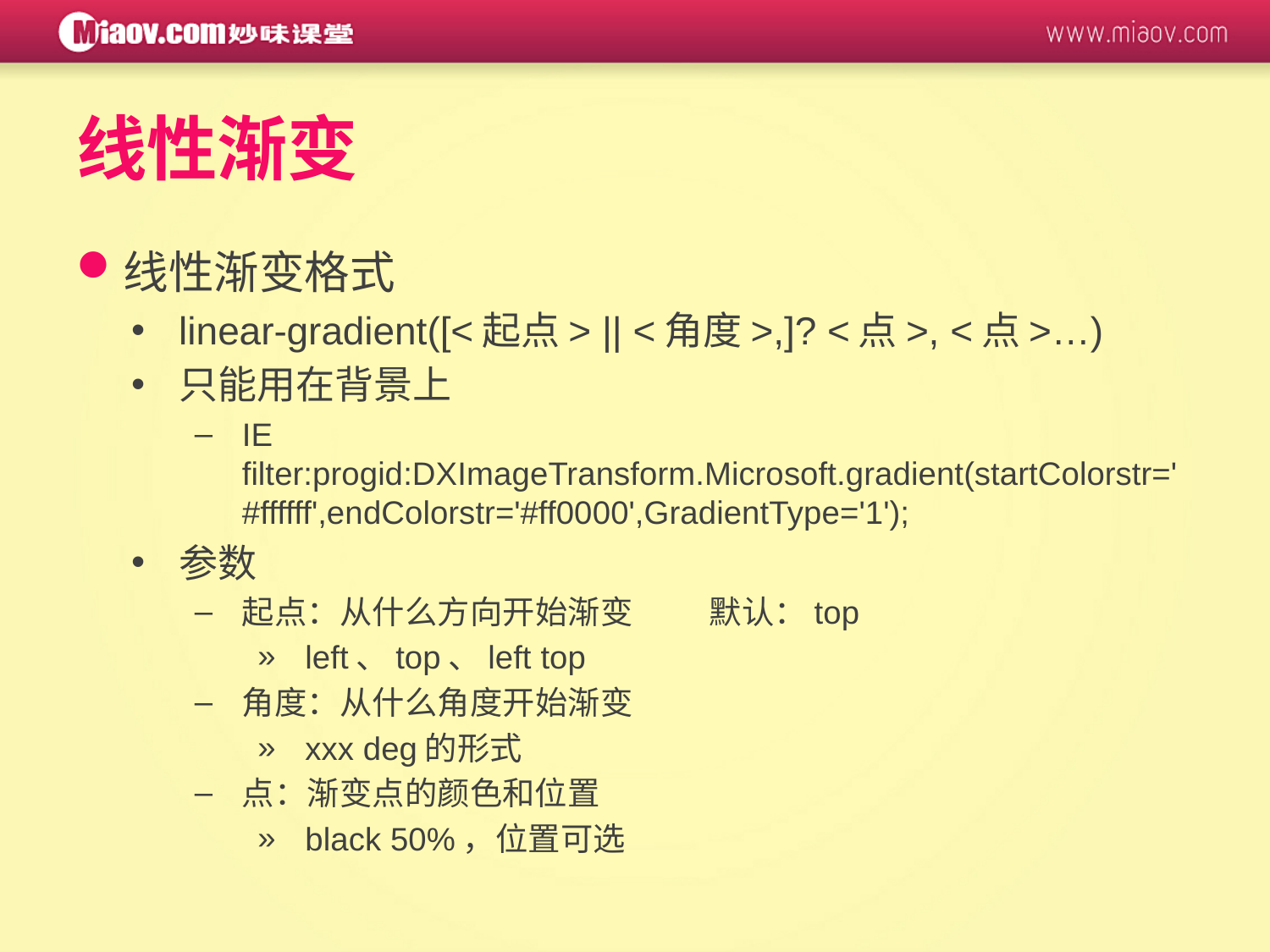

# 线性渐变
线性渐变格式
linear-gradient([<起点> || <角度>,]? <点>, <点>…)
只能用在背景上
IE filter:progid:DXImageTransform.Microsoft.gradient(startColorstr='#ffffff',endColorstr='#ff0000',GradientType='1');
参数
起点：从什么方向开始渐变		默认：top
left、top、left top
角度：从什么角度开始渐变
xxx deg的形式
点：渐变点的颜色和位置
black 50%，位置可选